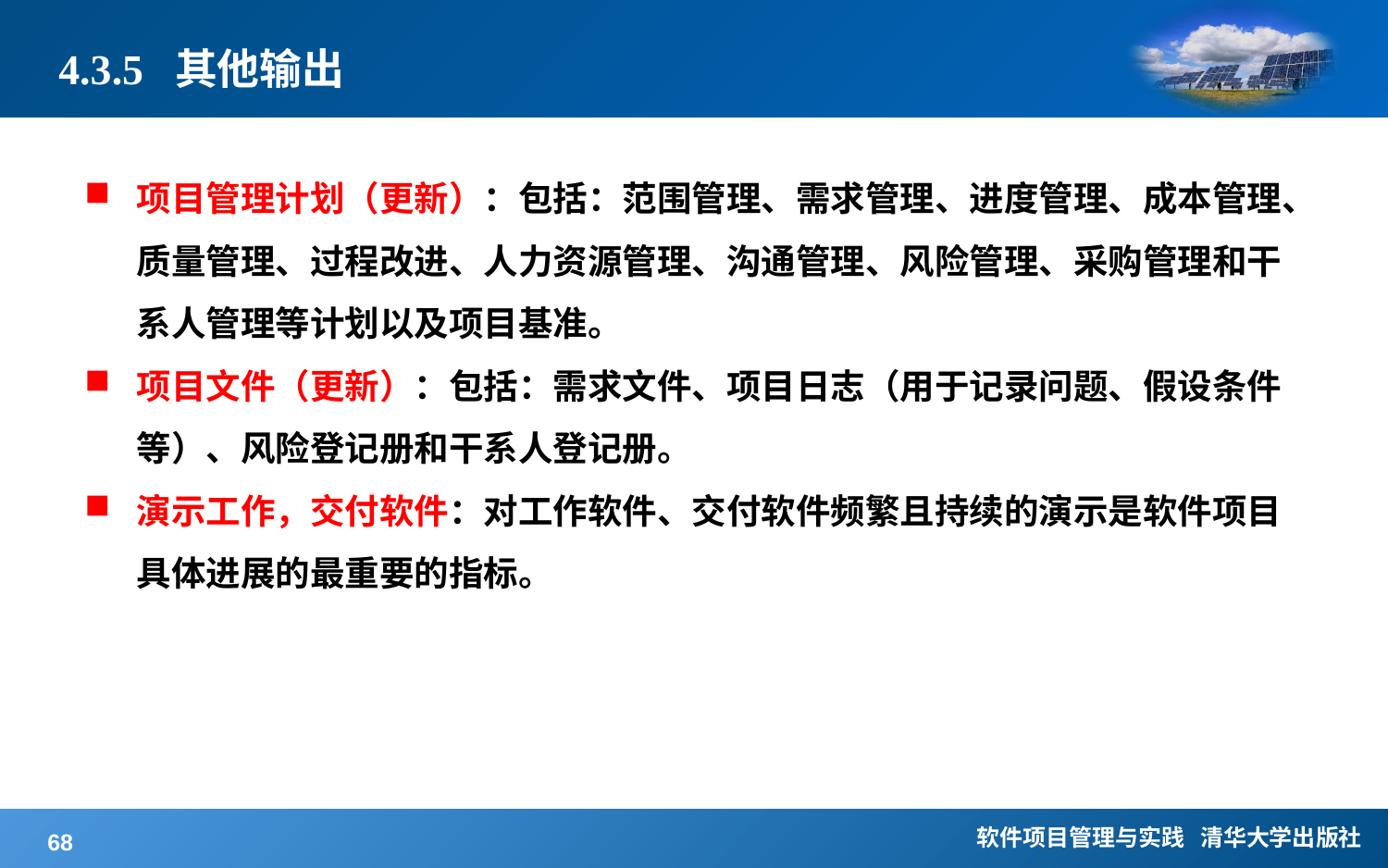

# 4.3.5  其他输出
项目管理计划（更新）：包括：范围管理、需求管理、进度管理、成本管理、质量管理、过程改进、人力资源管理、沟通管理、风险管理、采购管理和干系人管理等计划以及项目基准。
项目文件（更新）：包括：需求文件、项目日志（用于记录问题、假设条件等）、风险登记册和干系人登记册。
演示工作，交付软件：对工作软件、交付软件频繁且持续的演示是软件项目具体进展的最重要的指标。